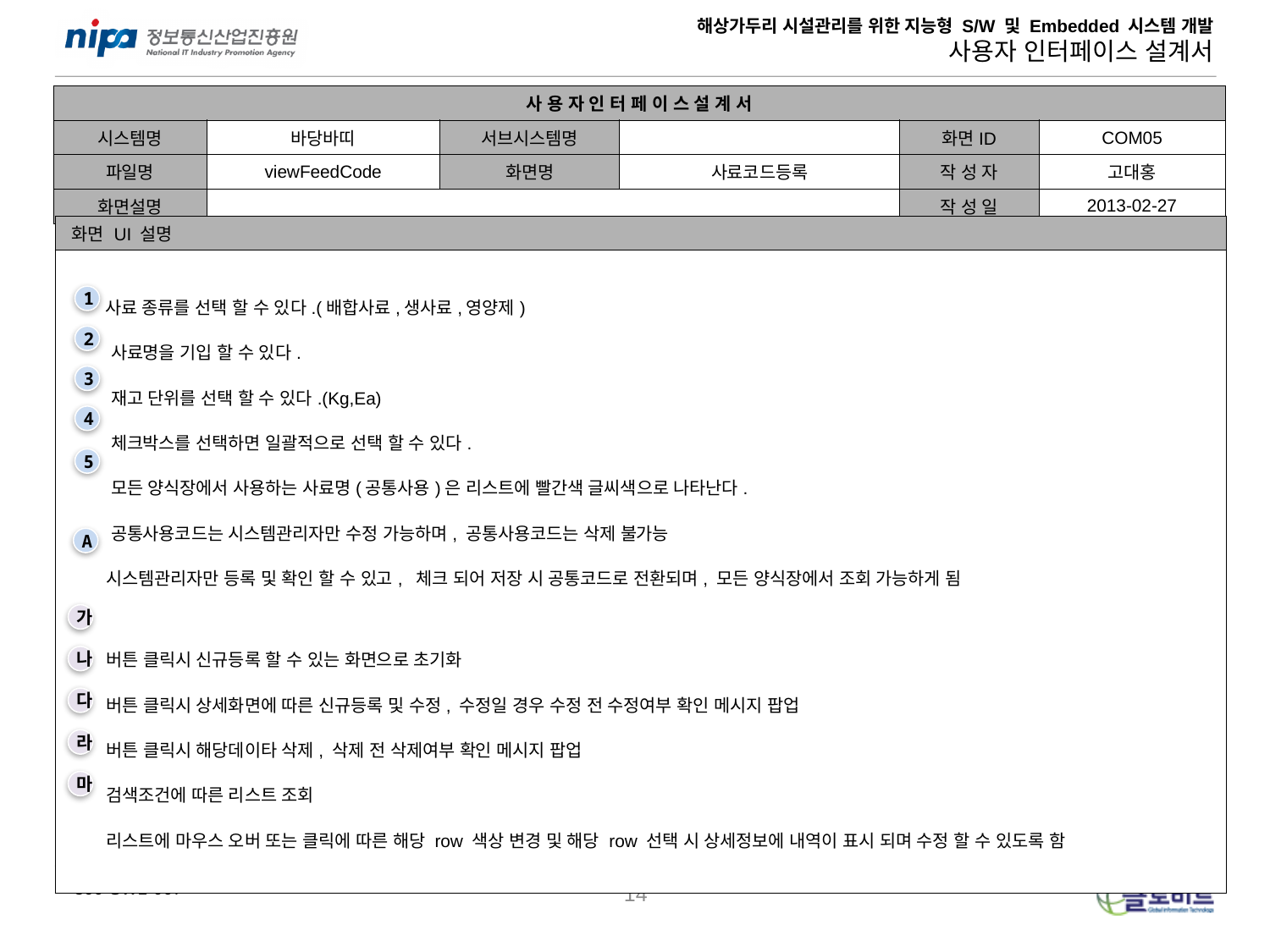

| 사 용 자 인 터 페 이 스 설 계 서 |  |  |  |  |  |
| --- | --- | --- | --- | --- | --- |
| 시스템명 | 바당바띠 | 서브시스템명 |  | 화면ID | COM05 |
| 파일명 | viewFeedCode | 화면명 | 사료코드등록 | 작 성 자 | 고대홍 |
| 화면설명 |  |  |  | 작 성 일 | 2013-02-27 |
| 화면 UI 설명 |
| --- |
| 사료 종류를 선택 할 수 있다.(배합사료,생사료,영양제) 사료명을 기입 할 수 있다. 재고 단위를 선택 할 수 있다.(Kg,Ea) 체크박스를 선택하면 일괄적으로 선택 할 수 있다. 모든 양식장에서 사용하는 사료명(공통사용)은 리스트에 빨간색 글씨색으로 나타난다. 공통사용코드는 시스템관리자만 수정 가능하며, 공통사용코드는 삭제 불가능 시스템관리자만 등록 및 확인 할 수 있고, 체크 되어 저장 시 공통코드로 전환되며, 모든 양식장에서 조회 가능하게 됨 버튼 클릭시 신규등록 할 수 있는 화면으로 초기화 버튼 클릭시 상세화면에 따른 신규등록 및 수정, 수정일 경우 수정 전 수정여부 확인 메시지 팝업 버튼 클릭시 해당데이타 삭제, 삭제 전 삭제여부 확인 메시지 팝업 검색조건에 따른 리스트 조회 리스트에 마우스 오버 또는 클릭에 따른 해당 row 색상 변경 및 해당 row 선택 시 상세정보에 내역이 표시 되며 수정 할 수 있도록 함 |
1
2
3
4
5
A
가
나
다
라
마